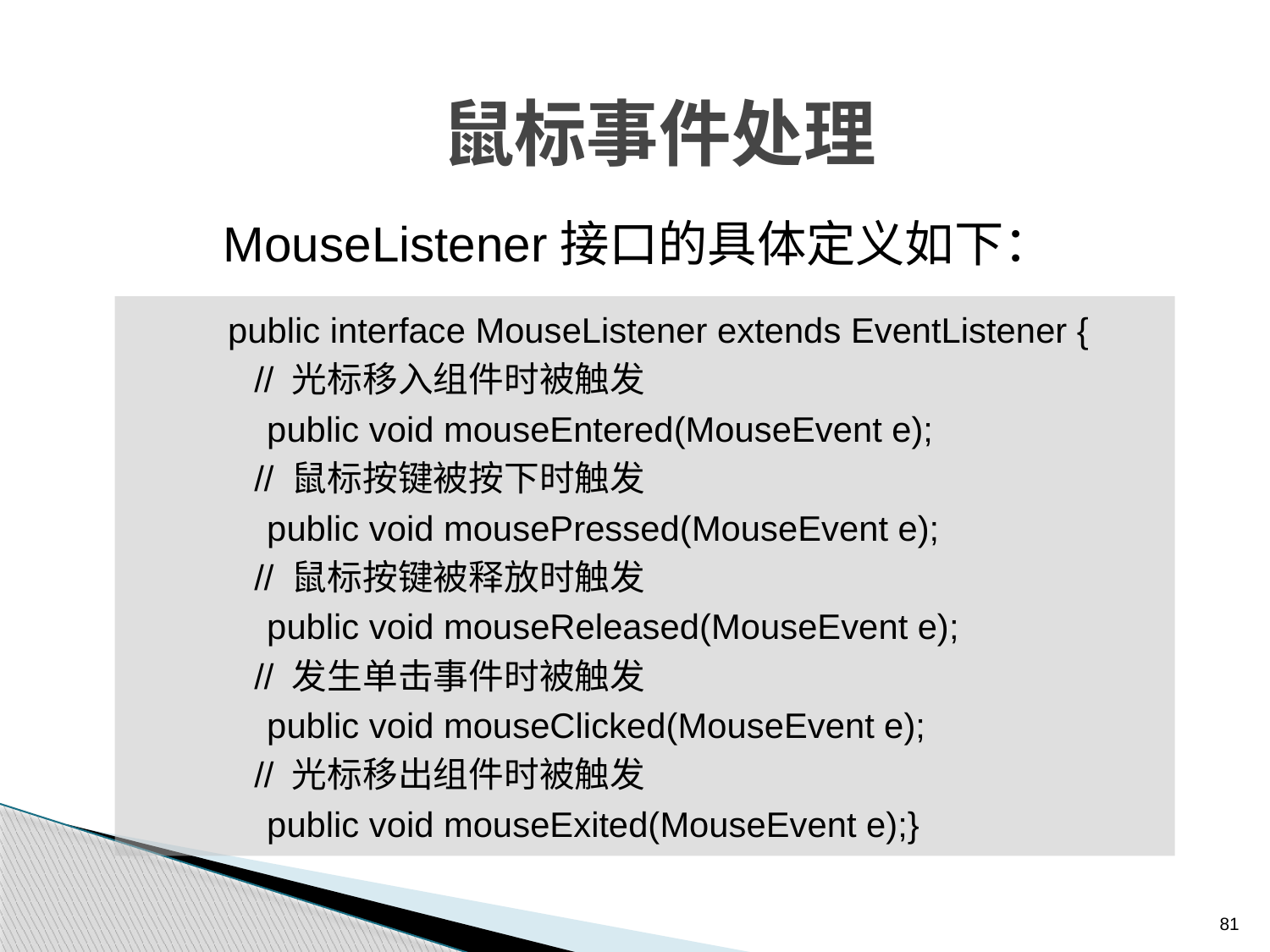

# 鼠标事件处理
MouseListener接口的具体定义如下：

public interface MouseListener extends EventListener {
	// 光标移入组件时被触发
    public void mouseEntered(MouseEvent e);
	// 鼠标按键被按下时触发
    public void mousePressed(MouseEvent e);
	// 鼠标按键被释放时触发
    public void mouseReleased(MouseEvent e);
	// 发生单击事件时被触发
    public void mouseClicked(MouseEvent e);
	// 光标移出组件时被触发
    public void mouseExited(MouseEvent e);}
81